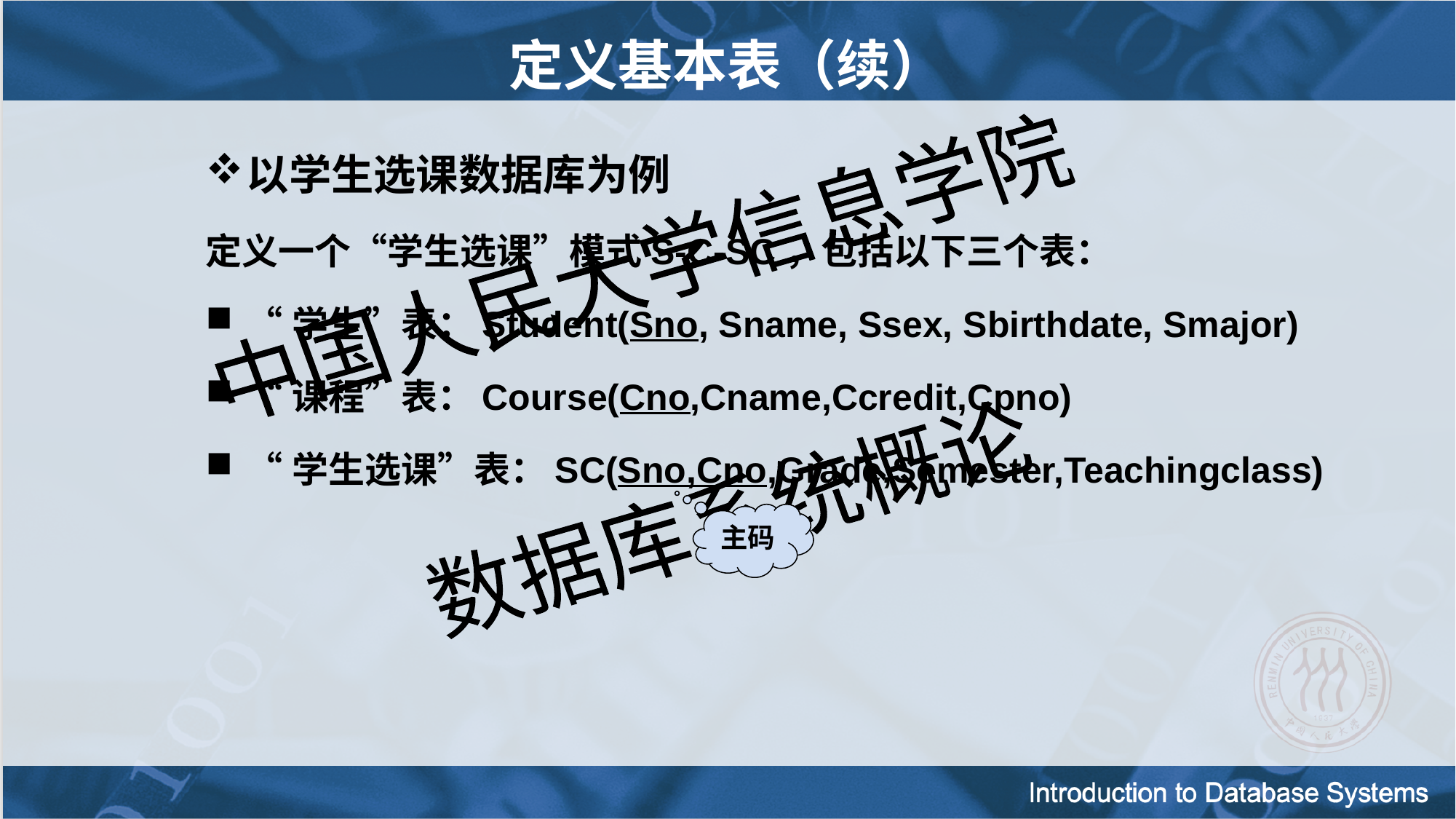

定义基本表（续）
以学生选课数据库为例
定义一个“学生选课”模式S-C-SC，包括以下三个表：
“学生”表：Student(Sno, Sname, Ssex, Sbirthdate, Smajor)
“课程”表：Course(Cno,Cname,Ccredit,Cpno)
“学生选课”表：SC(Sno,Cno,Grade,Semester,Teachingclass)

主码